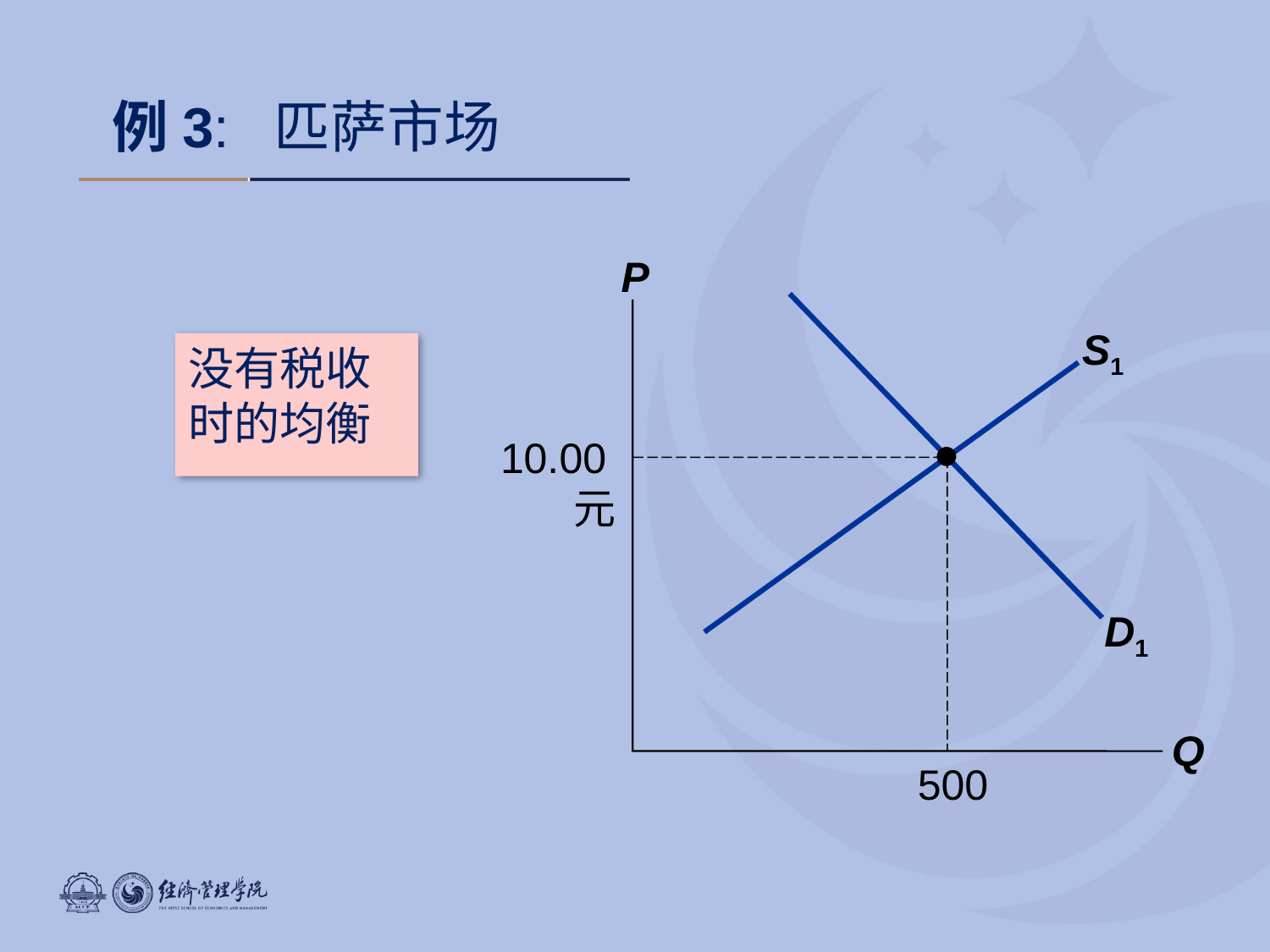

例3:  匹萨市场
P

Q

D1
S1

没有税收时的均衡
10.00元

500